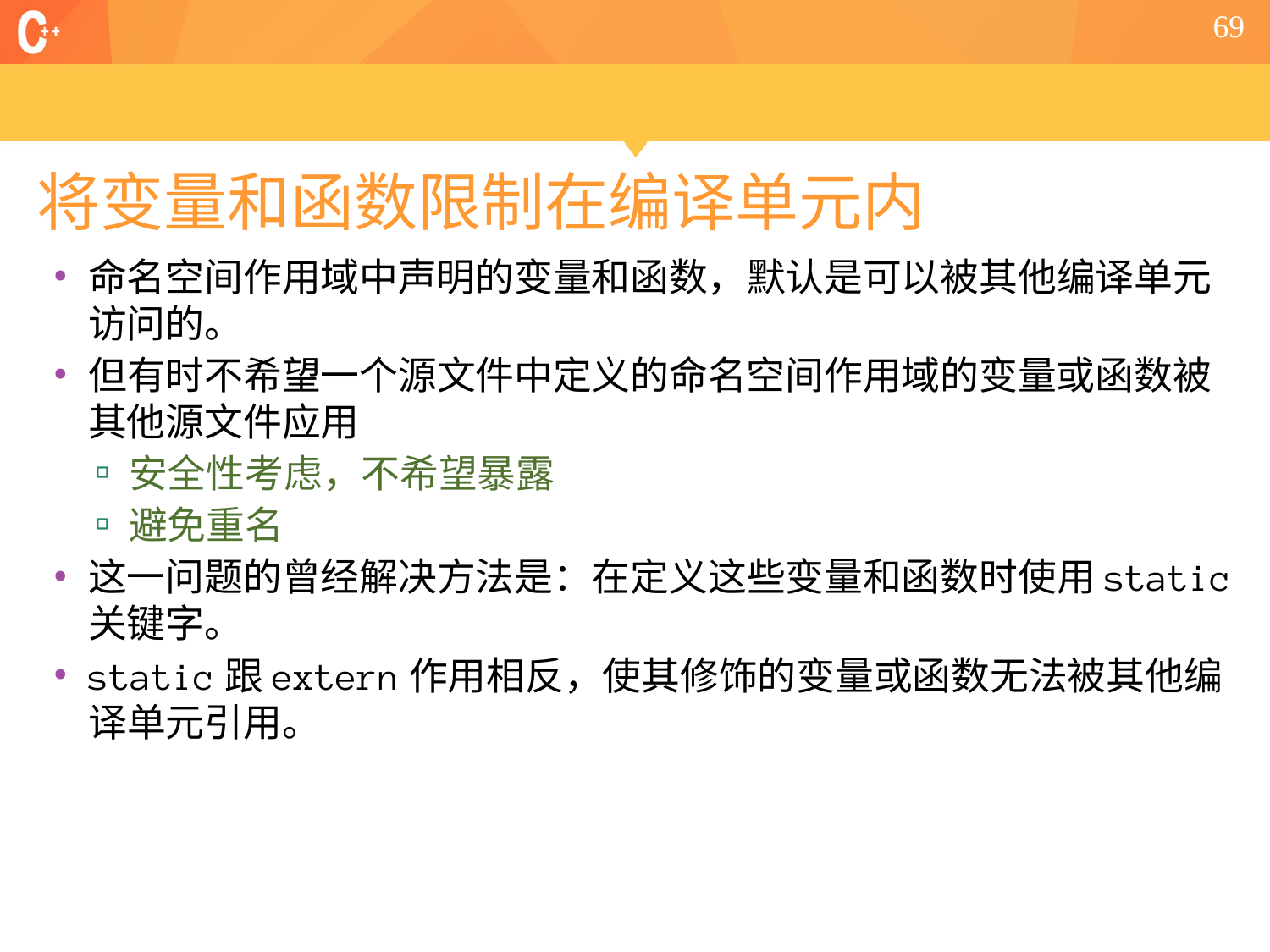

69
# 将变量和函数限制在编译单元内
命名空间作用域中声明的变量和函数，默认是可以被其他编译单元访问的。
但有时不希望一个源文件中定义的命名空间作用域的变量或函数被其他源文件应用
安全性考虑，不希望暴露
避免重名
这一问题的曾经解决方法是：在定义这些变量和函数时使用static关键字。
static跟extern作用相反，使其修饰的变量或函数无法被其他编译单元引用。